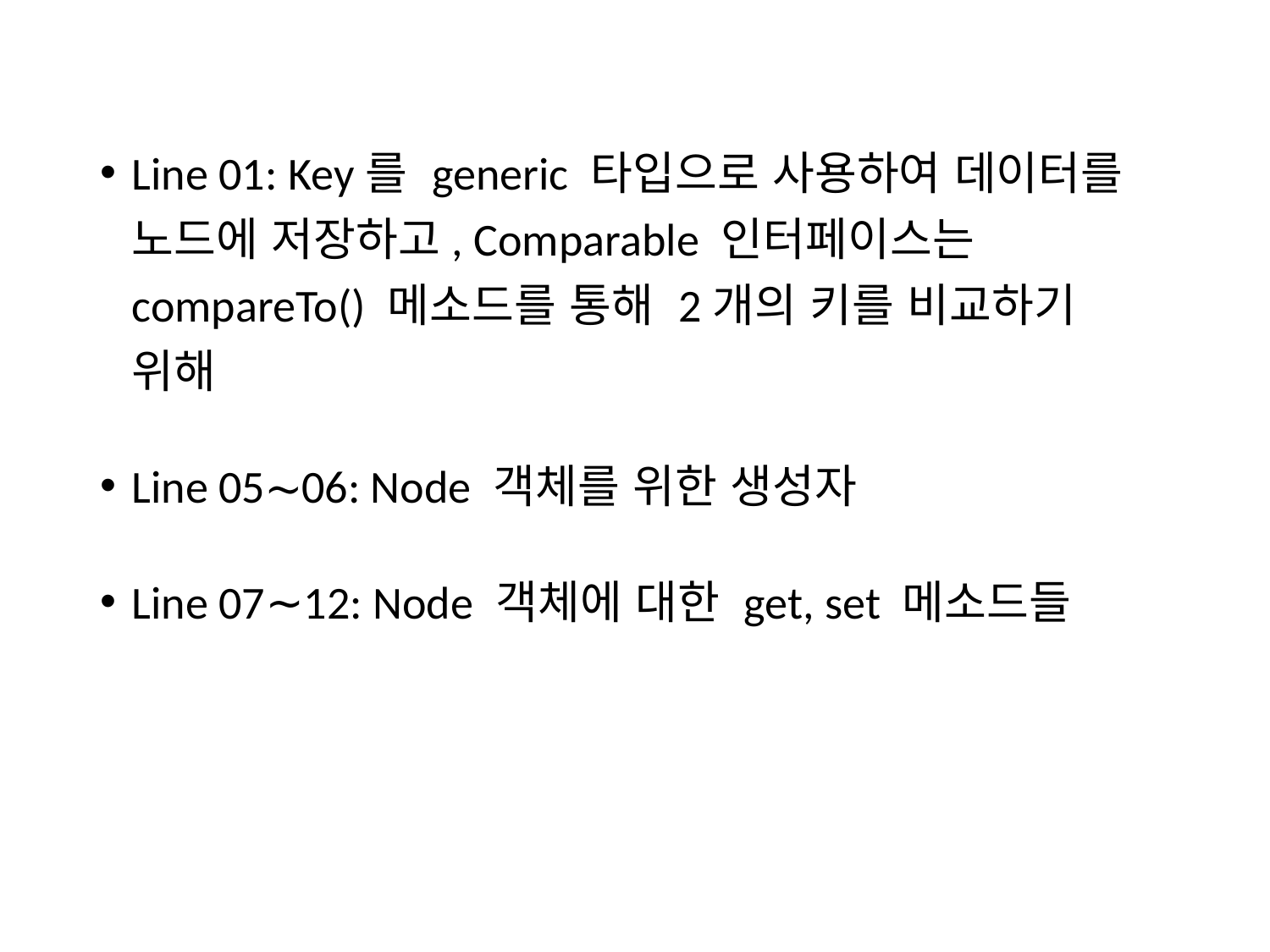

Line 01: Key를 generic 타입으로 사용하여 데이터를 노드에 저장하고, Comparable 인터페이스는 compareTo() 메소드를 통해 2개의 키를 비교하기 위해
Line 05∼06: Node 객체를 위한 생성자
Line 07∼12: Node 객체에 대한 get, set 메소드들